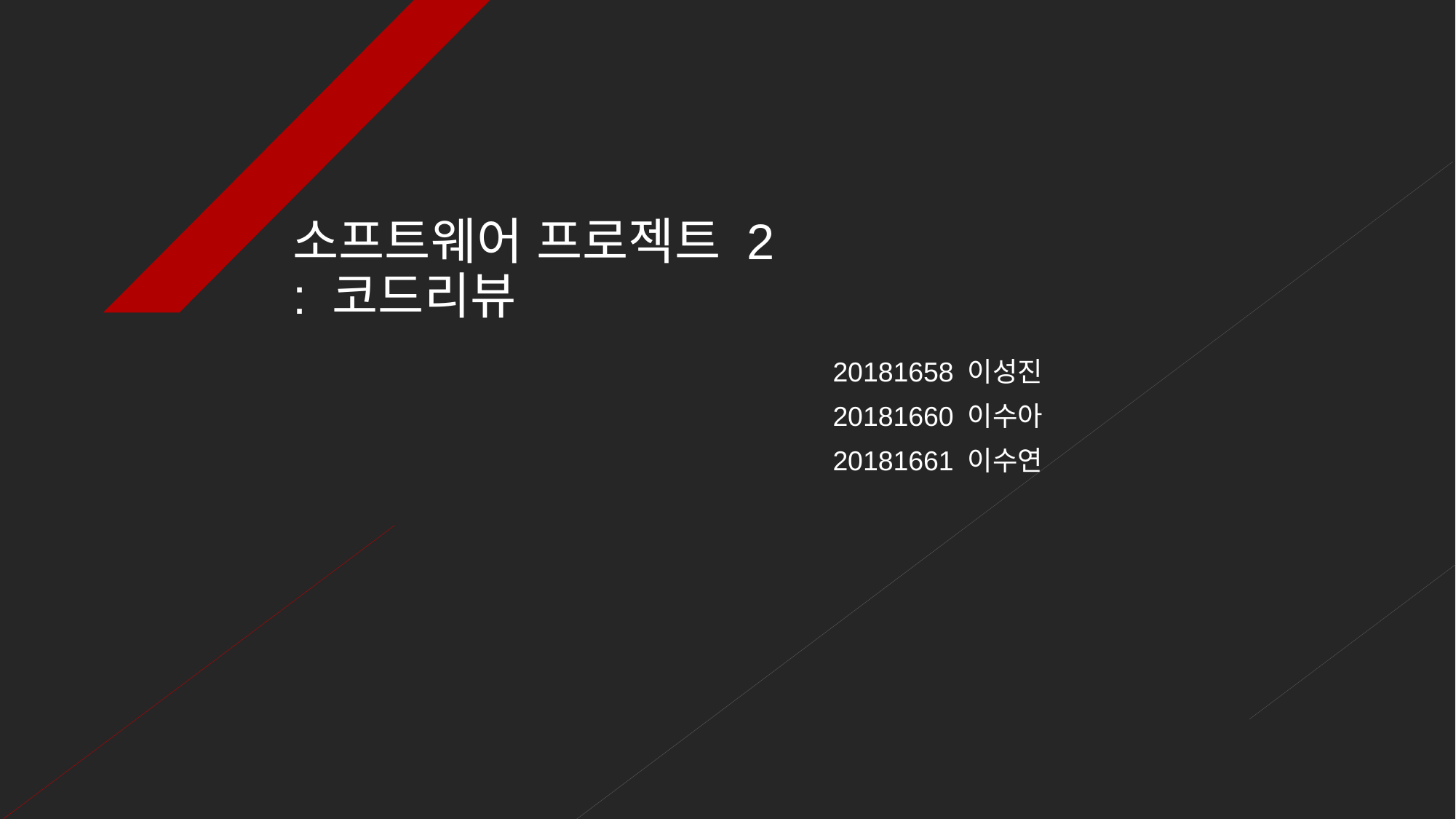

# 소프트웨어 프로젝트 2 : 코드리뷰
20181658 이성진
20181660 이수아
20181661 이수연